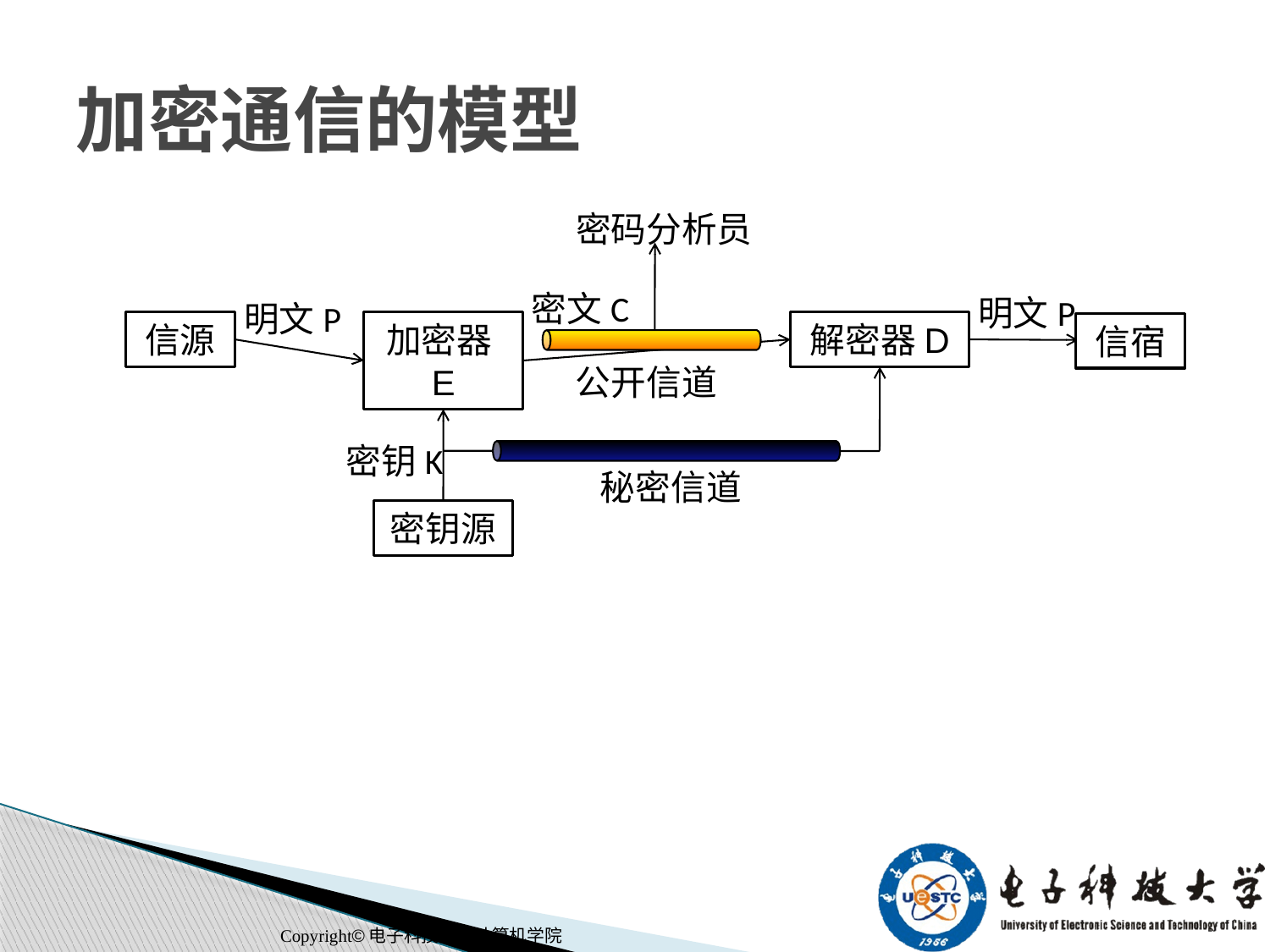

# 加密通信的模型
密码分析员

密文C
明文P
明文P
信源
加密器E
解密器D
信宿
公开信道
密钥K
秘密信道
密钥源
Copyright©电子科技大学计算机学院
6